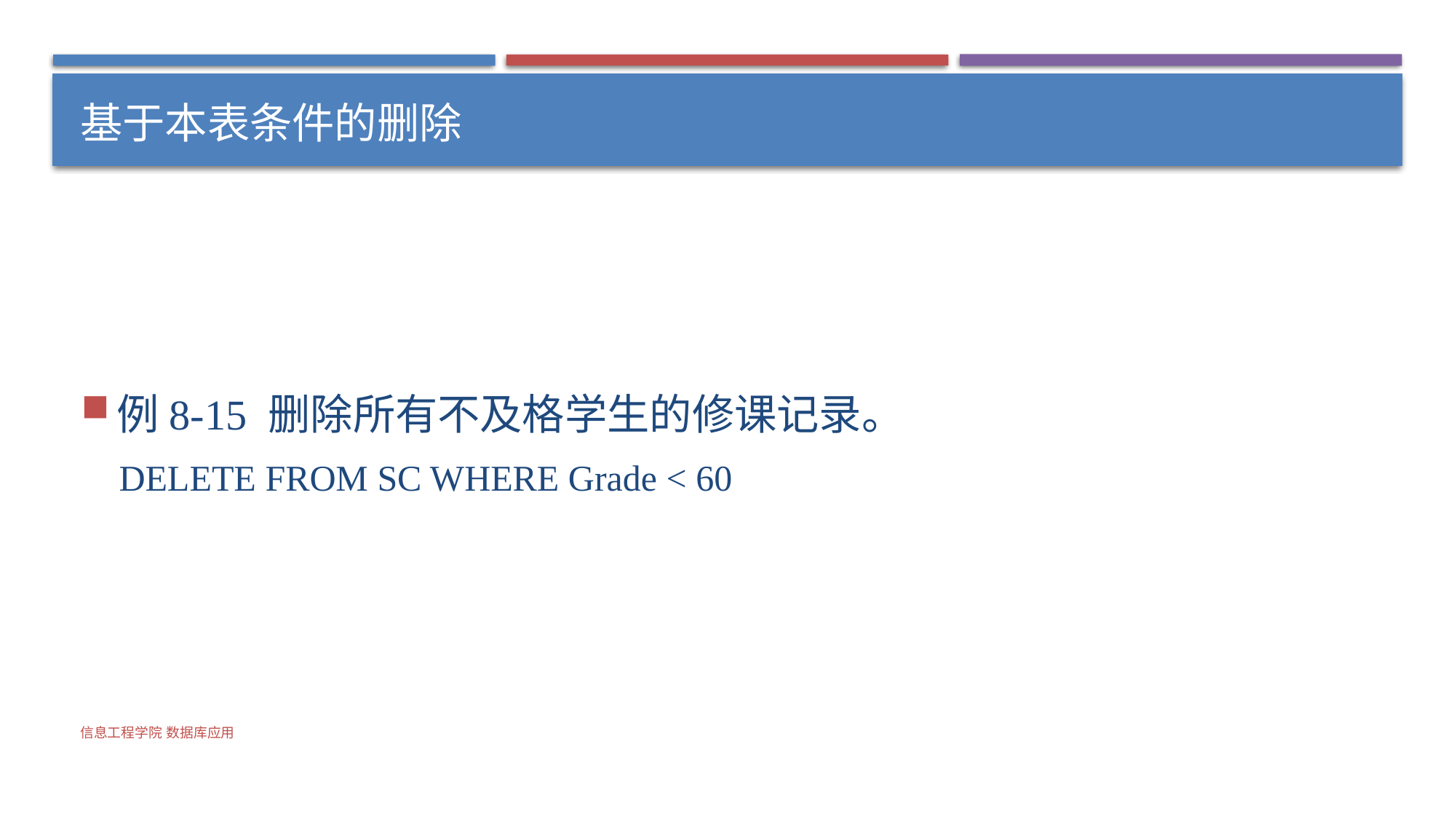

# 基于本表条件的删除
例8-15 删除所有不及格学生的修课记录。
DELETE FROM SC WHERE Grade < 60
信息工程学院 数据库应用
25